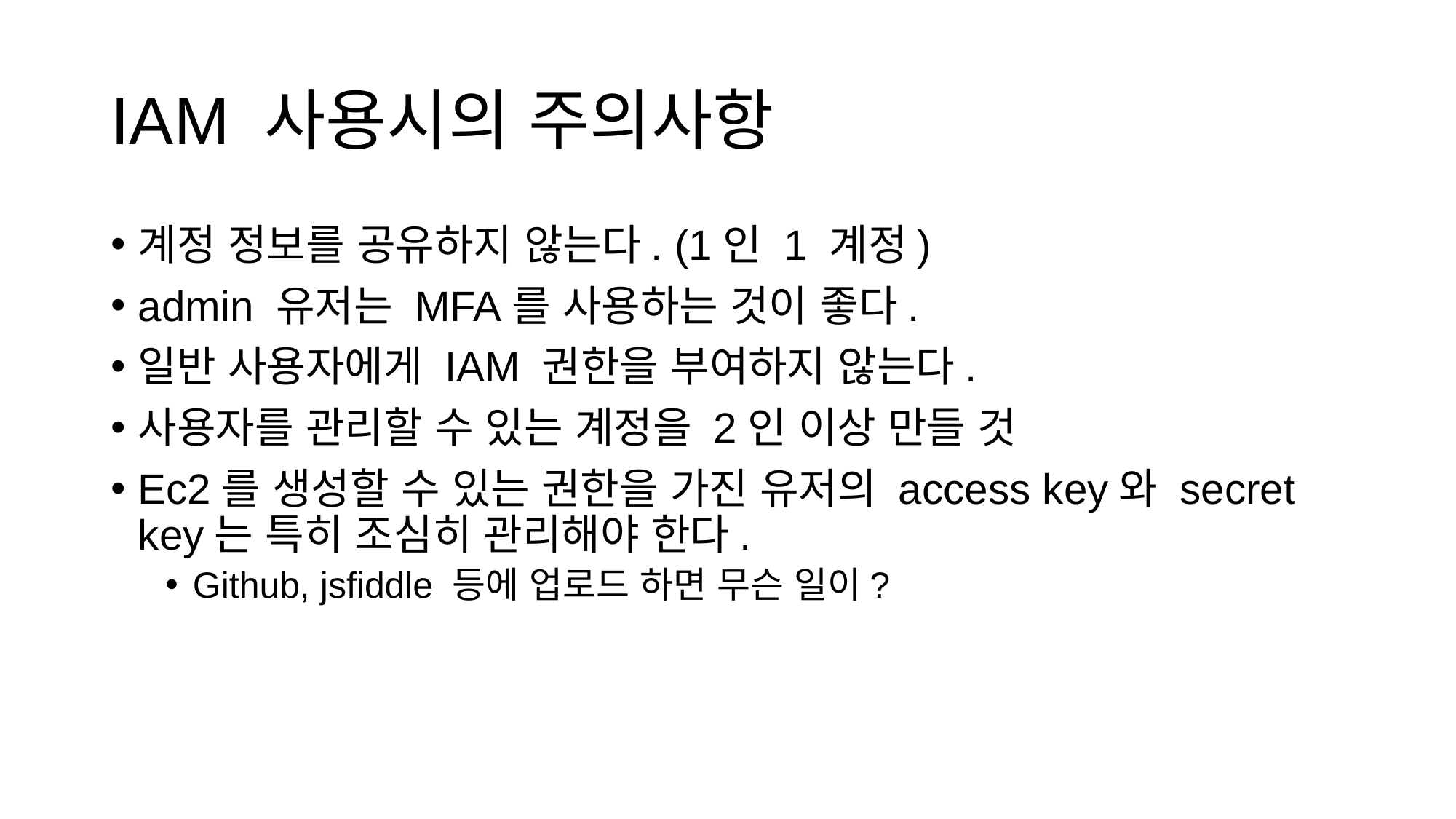

# IAM 사용시의 주의사항
계정 정보를 공유하지 않는다. (1인 1 계정)
admin 유저는 MFA를 사용하는 것이 좋다.
일반 사용자에게 IAM 권한을 부여하지 않는다.
사용자를 관리할 수 있는 계정을 2인 이상 만들 것
Ec2를 생성할 수 있는 권한을 가진 유저의 access key와 secret key는 특히 조심히 관리해야 한다.
Github, jsfiddle 등에 업로드 하면 무슨 일이?